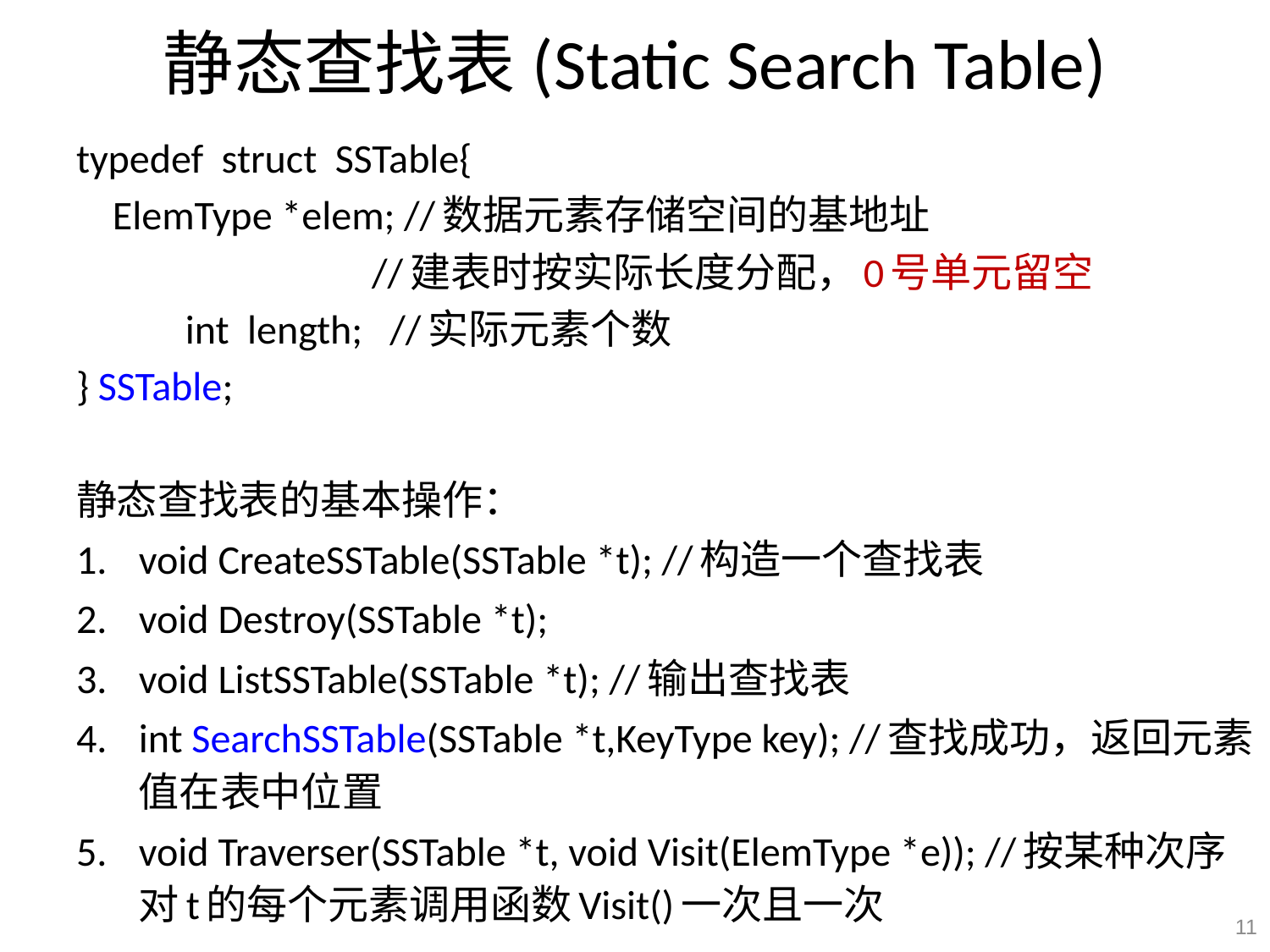

# 静态查找表(Static Search Table)
typedef  struct  SSTable{
    ElemType *elem; //数据元素存储空间的基地址
	                       //建表时按实际长度分配，0号单元留空
            int  length;   //实际元素个数
} SSTable;

静态查找表的基本操作：
void CreateSSTable(SSTable *t); //构造一个查找表
void Destroy(SSTable *t);
void ListSSTable(SSTable *t); //输出查找表
int SearchSSTable(SSTable *t,KeyType key); //查找成功，返回元素值在表中位置
void Traverser(SSTable *t, void Visit(ElemType *e)); //按某种次序对t的每个元素调用函数Visit()一次且一次

11